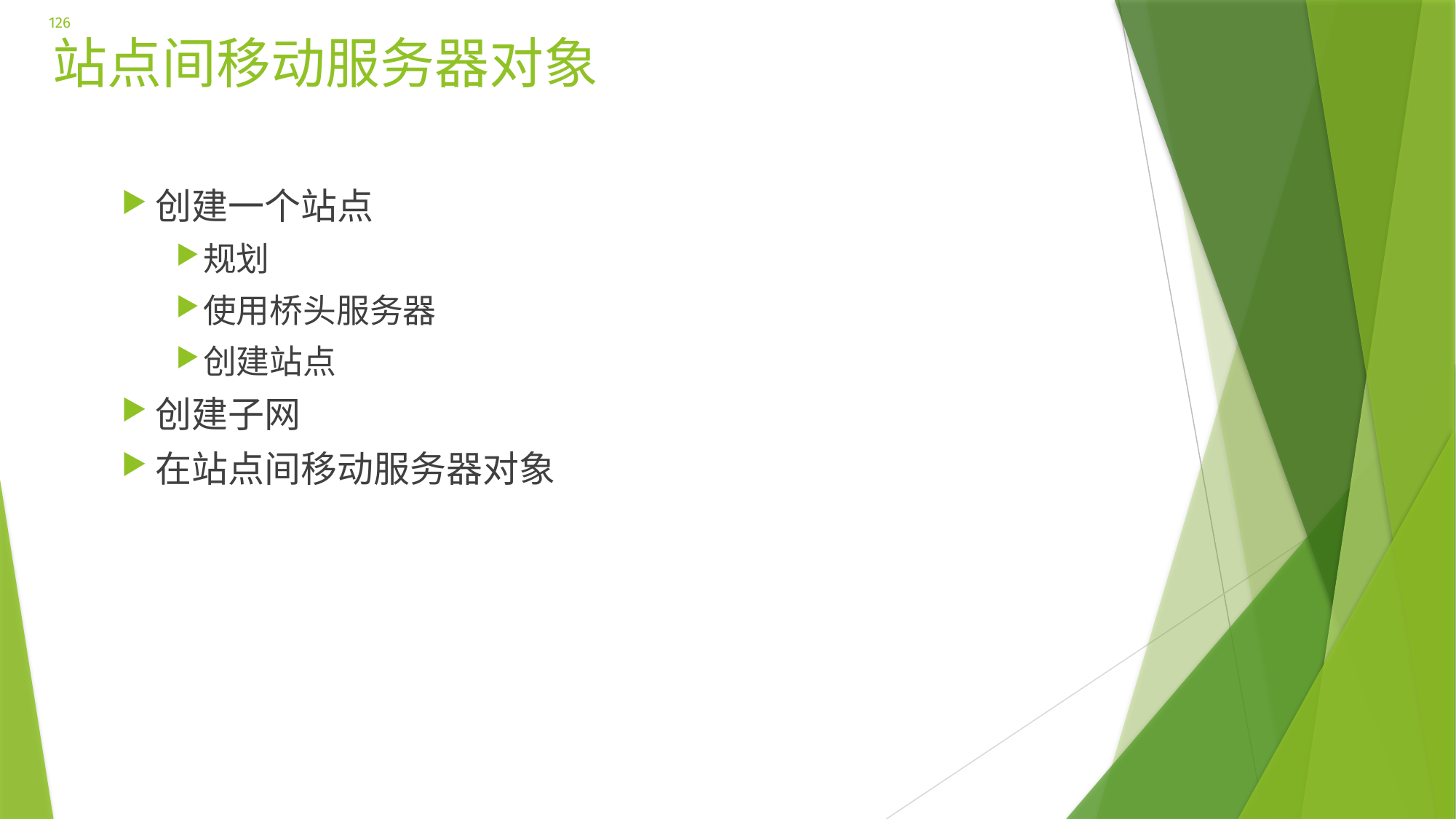

126
# 站点间移动服务器对象
创建一个站点
规划
使用桥头服务器
创建站点
创建子网
在站点间移动服务器对象